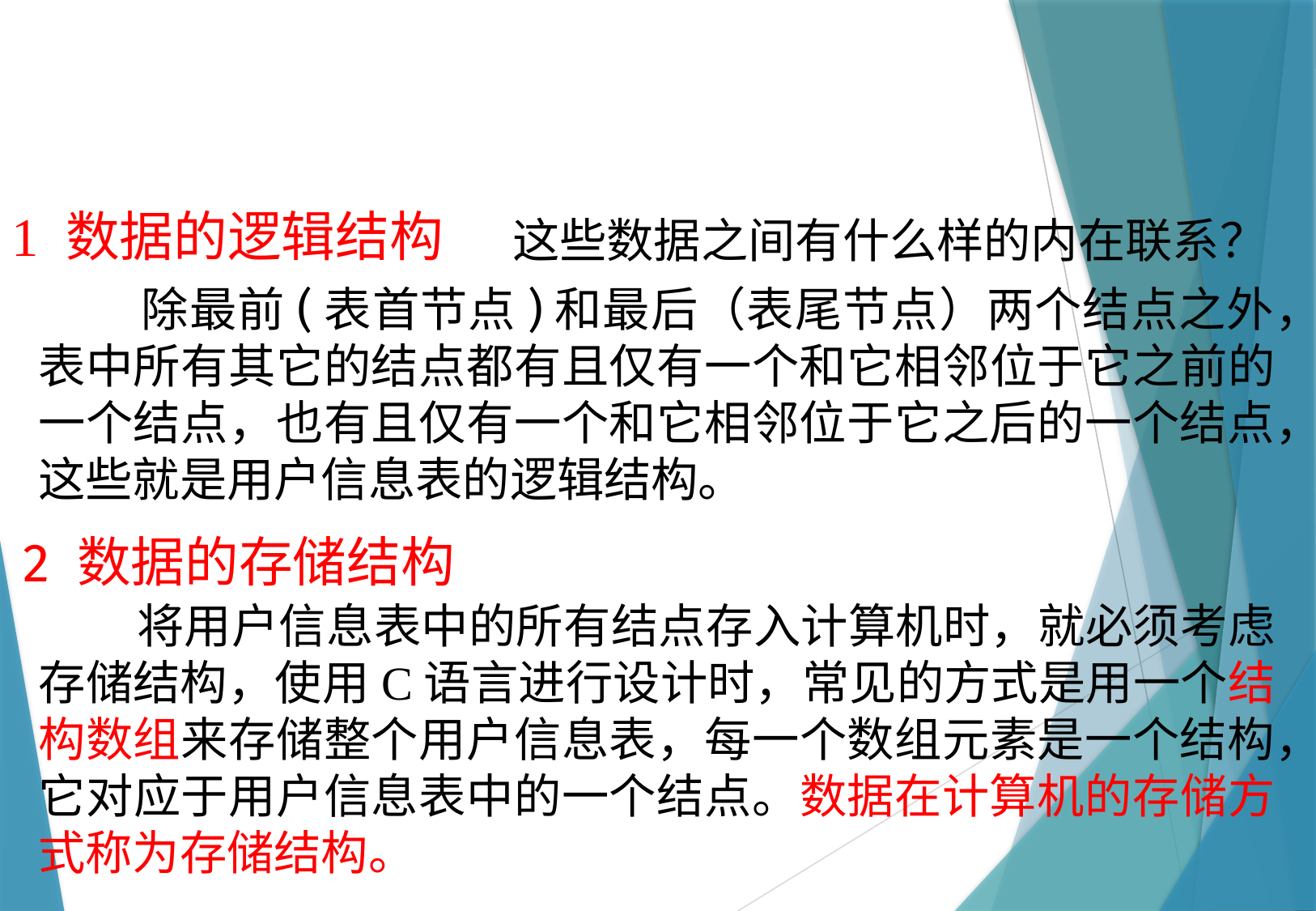

1 数据的逻辑结构
    这些数据之间有什么样的内在联系？
        除最前(表首节点)和最后（表尾节点）两个结点之外，表中所有其它的结点都有且仅有一个和它相邻位于它之前的一个结点，也有且仅有一个和它相邻位于它之后的一个结点，这些就是用户信息表的逻辑结构。
2 数据的存储结构
        将用户信息表中的所有结点存入计算机时，就必须考虑存储结构，使用C语言进行设计时，常见的方式是用一个结构数组来存储整个用户信息表，每一个数组元素是一个结构，它对应于用户信息表中的一个结点。数据在计算机的存储方式称为存储结构。